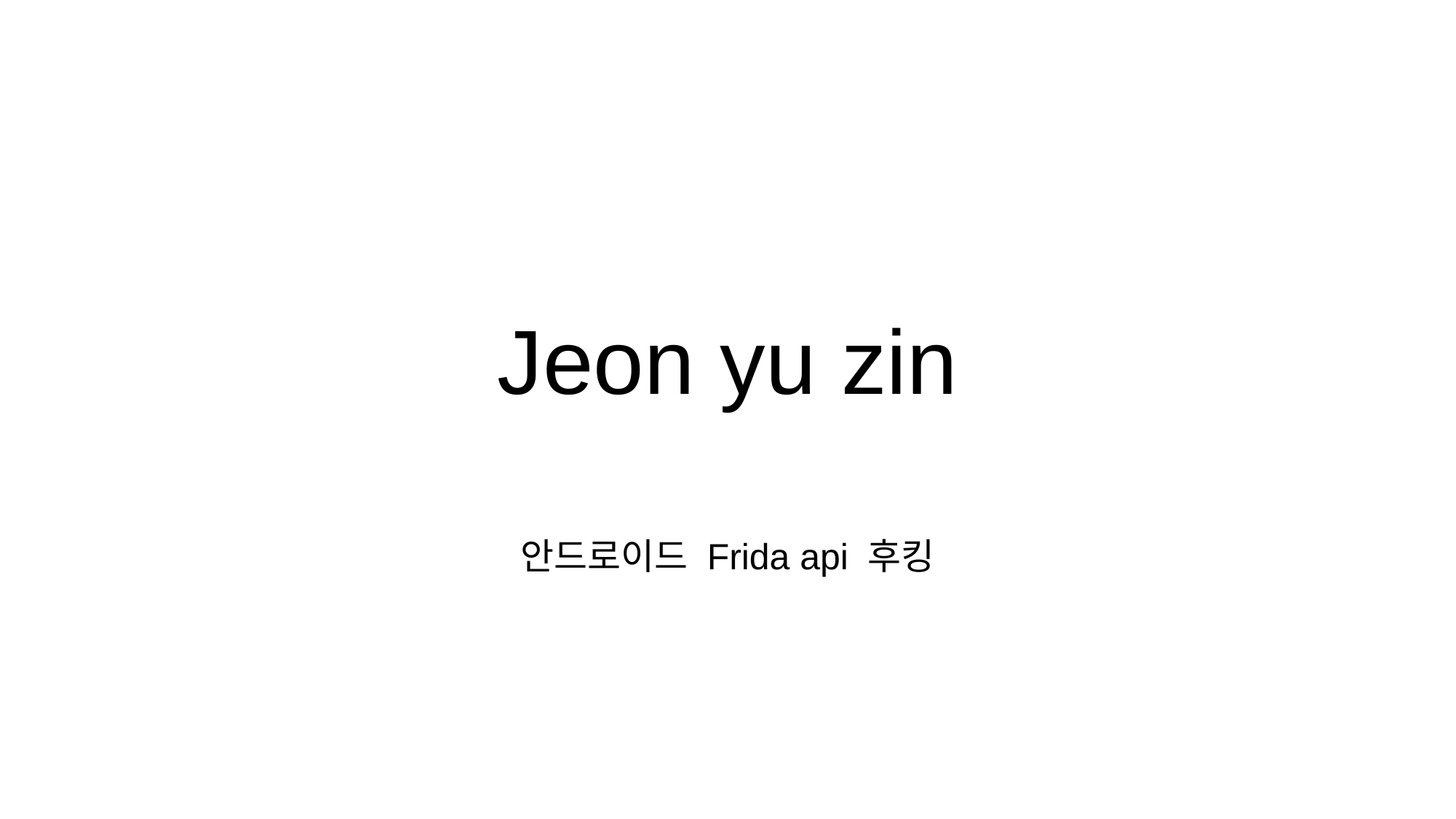

# Jeon yu zin
안드로이드 Frida api 후킹